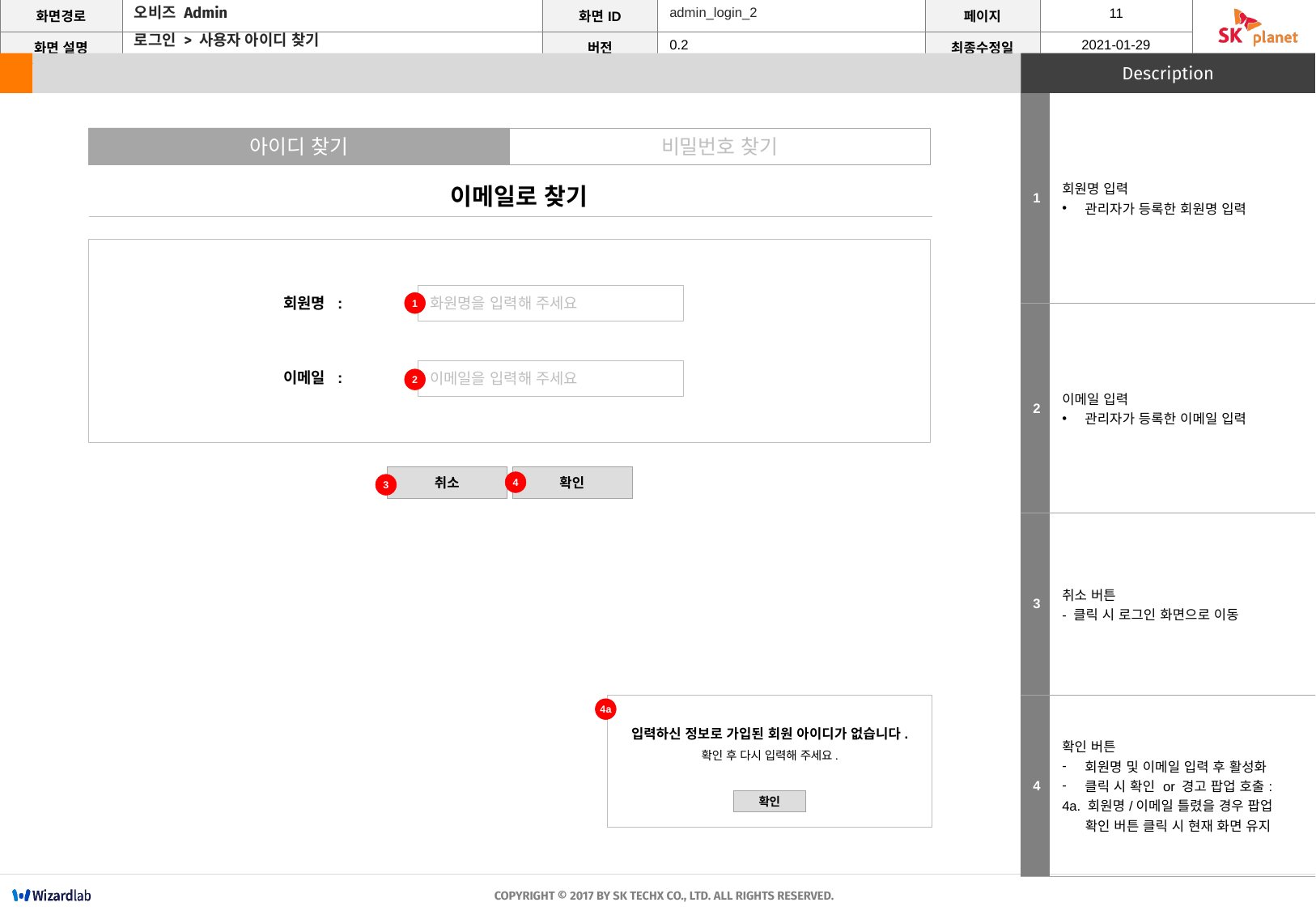

admin_login_2
오비즈 Admin
로그인 > 사용자 아이디 찾기
| 1 | 회원명 입력 관리자가 등록한 회원명 입력 |
| --- | --- |
| 2 | 이메일 입력 관리자가 등록한 이메일 입력 |
| 3 | 취소 버튼 - 클릭 시 로그인 화면으로 이동 |
| 4 | 확인 버튼 회원명 및 이메일 입력 후 활성화 클릭 시 확인 or 경고 팝업 호출: 4a. 회원명/이메일 틀렸을 경우 팝업 확인 버튼 클릭 시 현재 화면 유지 |
아이디 찾기
비밀번호 찾기
이메일로 찾기

화원명을 입력해 주세요
회원명  :
1
이메일을 입력해 주세요
이메일  :
2
취소
확인
4
3

확인
4a
입력하신 정보로 가입된 회원 아이디가 없습니다.
확인 후 다시 입력해 주세요.